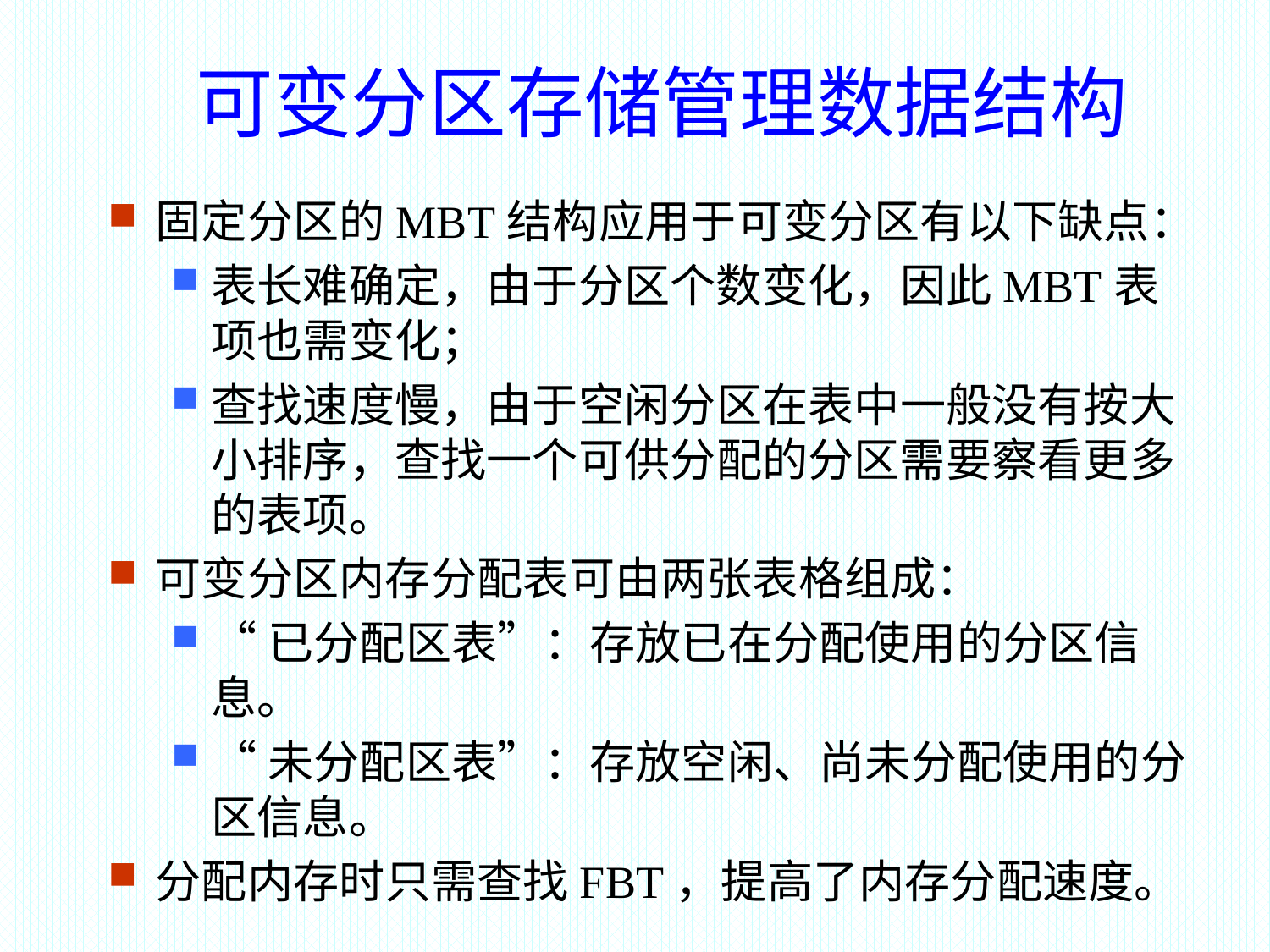

可变分区存储管理数据结构
固定分区的MBT结构应用于可变分区有以下缺点：
表长难确定，由于分区个数变化，因此MBT表项也需变化；
查找速度慢，由于空闲分区在表中一般没有按大小排序，查找一个可供分配的分区需要察看更多的表项。
可变分区内存分配表可由两张表格组成：
“已分配区表”：存放已在分配使用的分区信息。
“未分配区表”：存放空闲、尚未分配使用的分区信息。
分配内存时只需查找FBT，提高了内存分配速度。